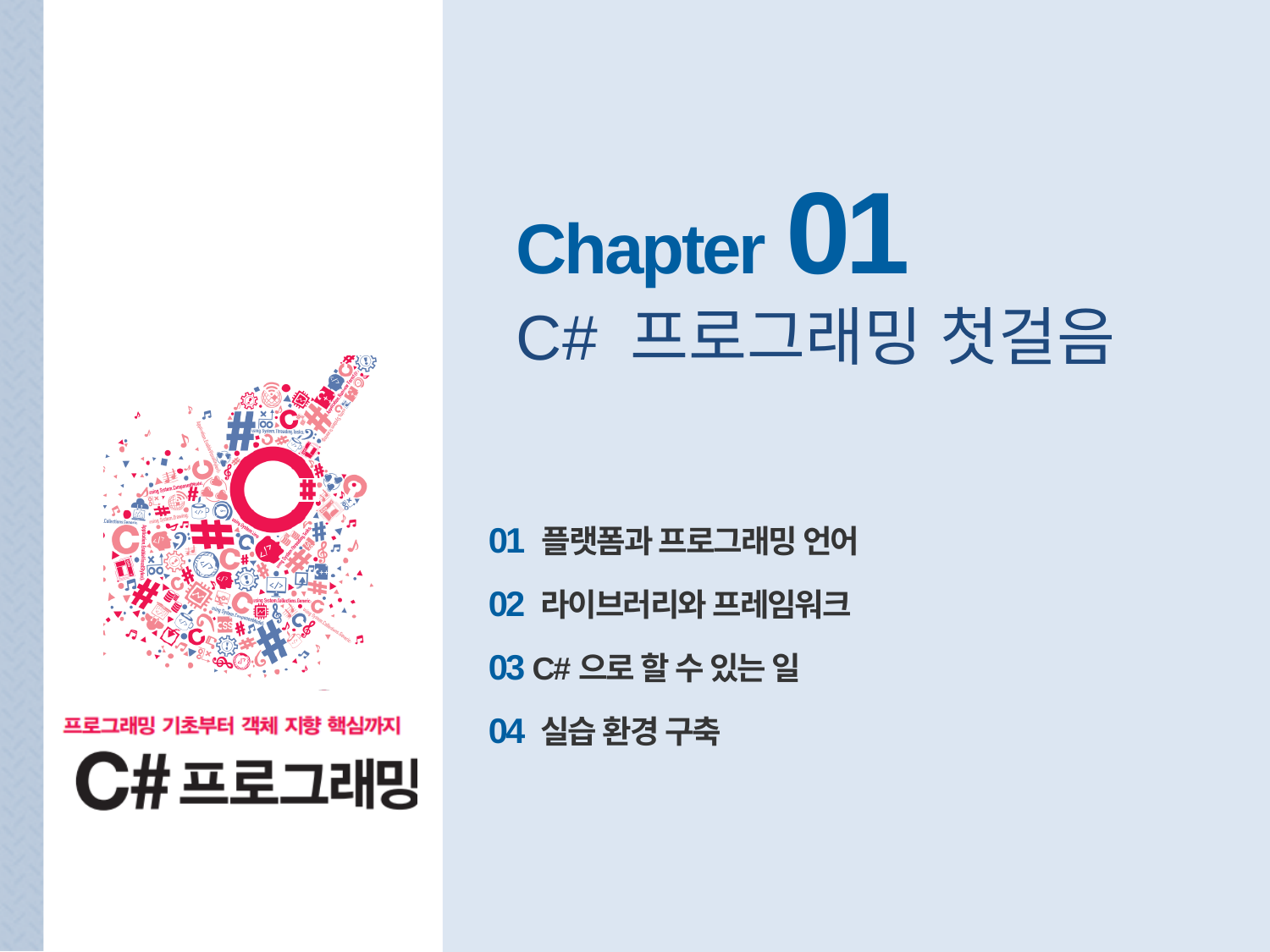

Chapter 01
C# 프로그래밍 첫걸음
01 플랫폼과 프로그래밍 언어
02 라이브러리와 프레임워크
03 C#으로 할 수 있는 일
04 실습 환경 구축